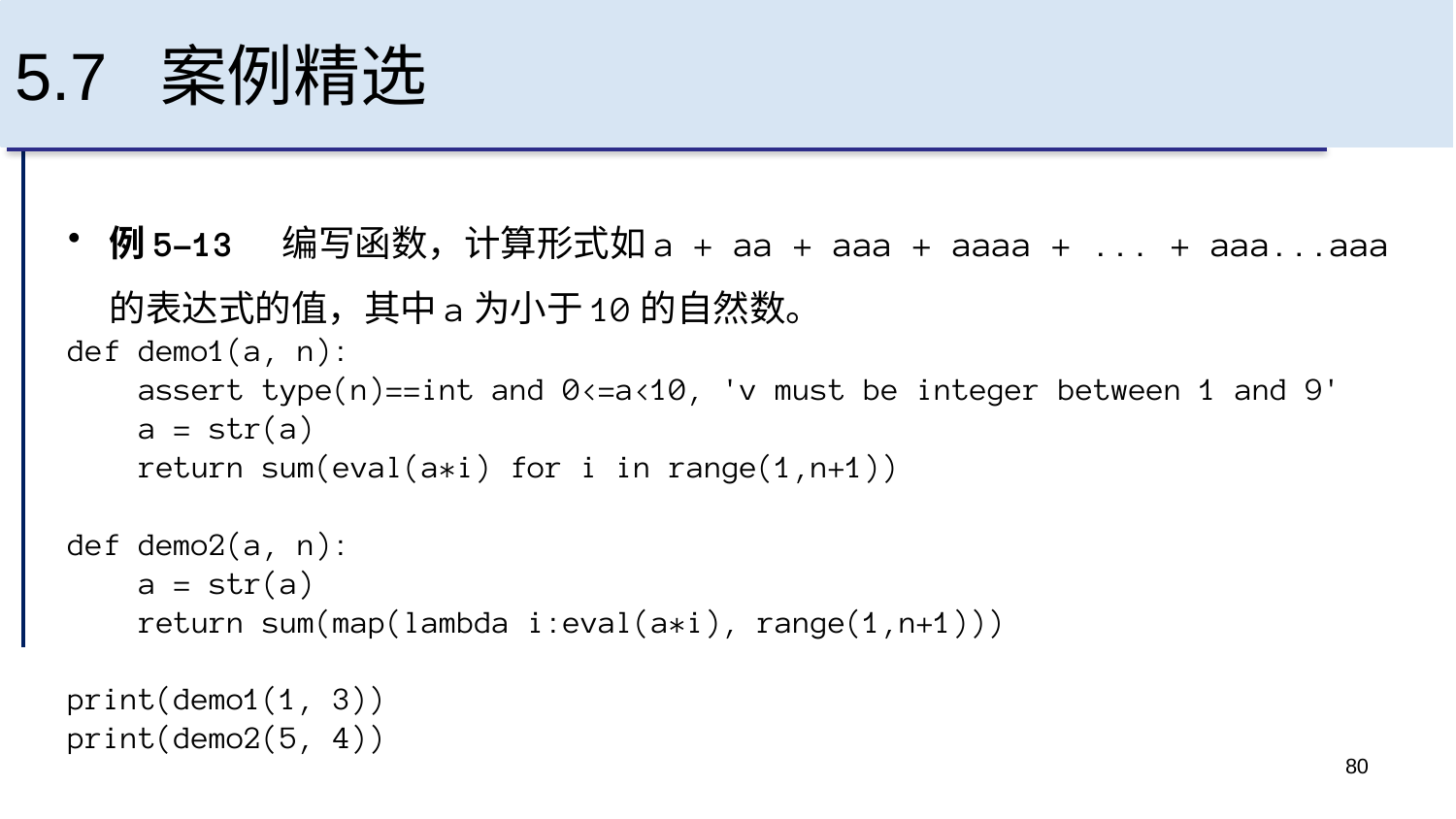

# 5.7  案例精选
例5-13  编写函数，计算形式如a + aa + aaa + aaaa + ... + aaa...aaa的表达式的值，其中a为小于10的自然数。
def demo1(a, n):
    assert type(n)==int and 0<=a<10, 'v must be integer between 1 and 9'
    a = str(a)
    return sum(eval(a*i) for i in range(1,n+1))

def demo2(a, n):
    a = str(a)
    return sum(map(lambda i:eval(a*i), range(1,n+1)))

print(demo1(1, 3))
print(demo2(5, 4))
80